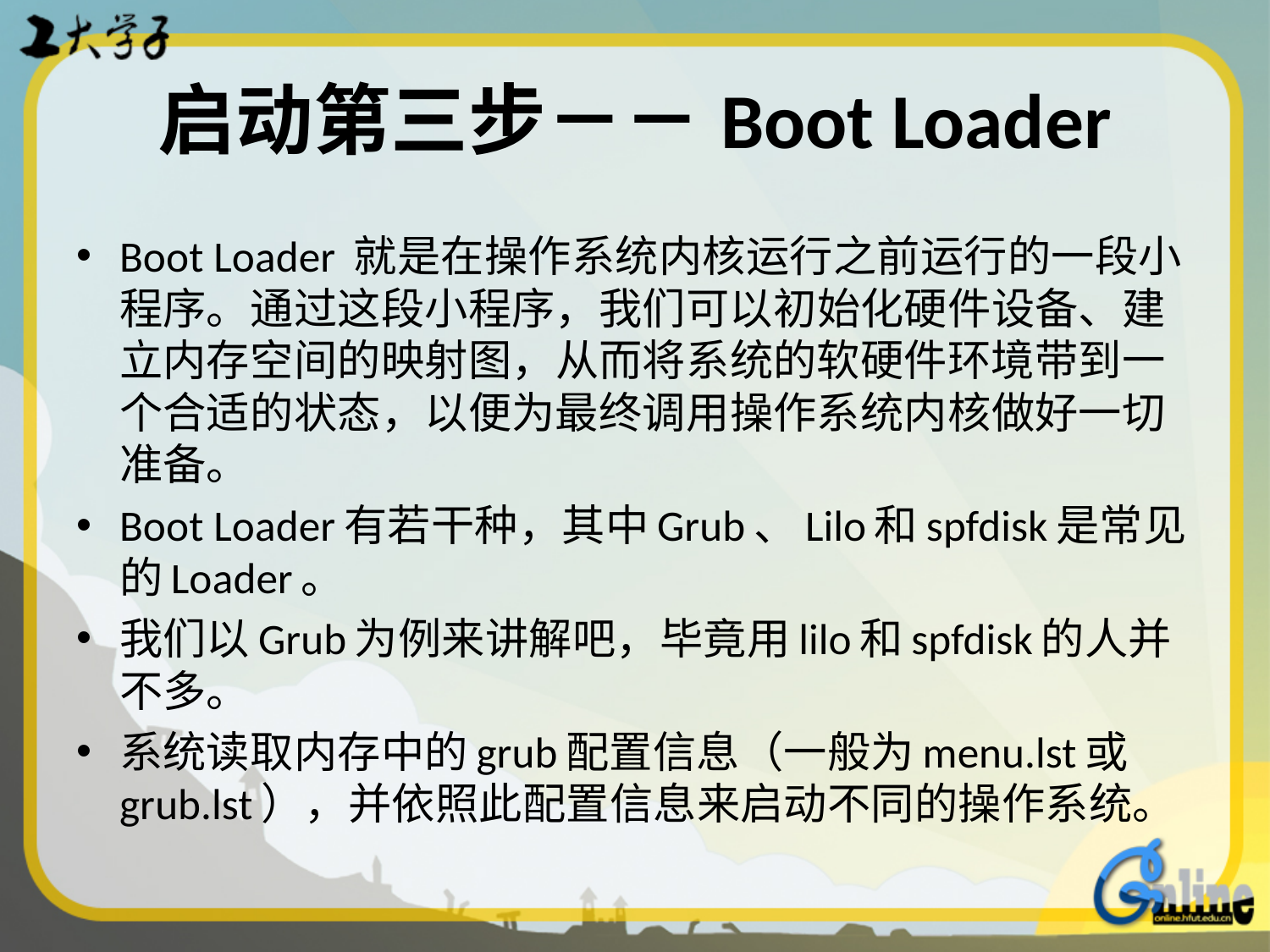

# 启动第三步－－Boot Loader
Boot Loader 就是在操作系统内核运行之前运行的一段小程序。通过这段小程序，我们可以初始化硬件设备、建立内存空间的映射图，从而将系统的软硬件环境带到一个合适的状态，以便为最终调用操作系统内核做好一切准备。
Boot Loader有若干种，其中Grub、Lilo和spfdisk是常见的Loader。
我们以Grub为例来讲解吧，毕竟用lilo和spfdisk的人并不多。
系统读取内存中的grub配置信息（一般为menu.lst或grub.lst），并依照此配置信息来启动不同的操作系统。